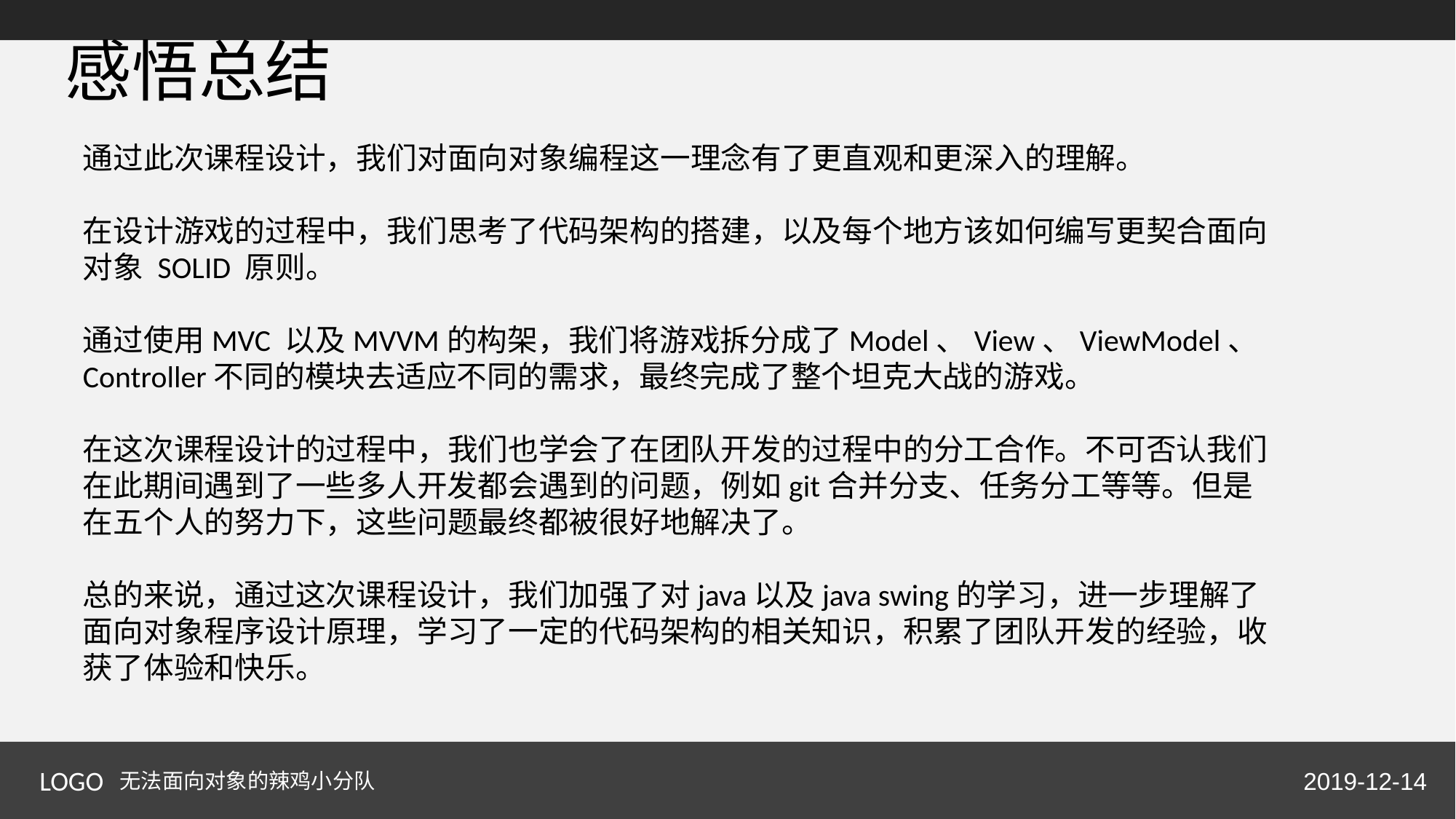

# 感悟总结
通过此次课程设计，我们对面向对象编程这一理念有了更直观和更深入的理解。

在设计游戏的过程中，我们思考了代码架构的搭建，以及每个地方该如何编写更契合面向对象 SOLID 原则。

通过使用MVC 以及MVVM的构架，我们将游戏拆分成了Model、View、ViewModel、Controller不同的模块去适应不同的需求，最终完成了整个坦克大战的游戏。

在这次课程设计的过程中，我们也学会了在团队开发的过程中的分工合作。不可否认我们在此期间遇到了一些多人开发都会遇到的问题，例如git合并分支、任务分工等等。但是在五个人的努力下，这些问题最终都被很好地解决了。

总的来说，通过这次课程设计，我们加强了对java以及java swing的学习，进一步理解了面向对象程序设计原理，学习了一定的代码架构的相关知识，积累了团队开发的经验，收获了体验和快乐。

LOGO
2019-12-14
无法面向对象的辣鸡小分队